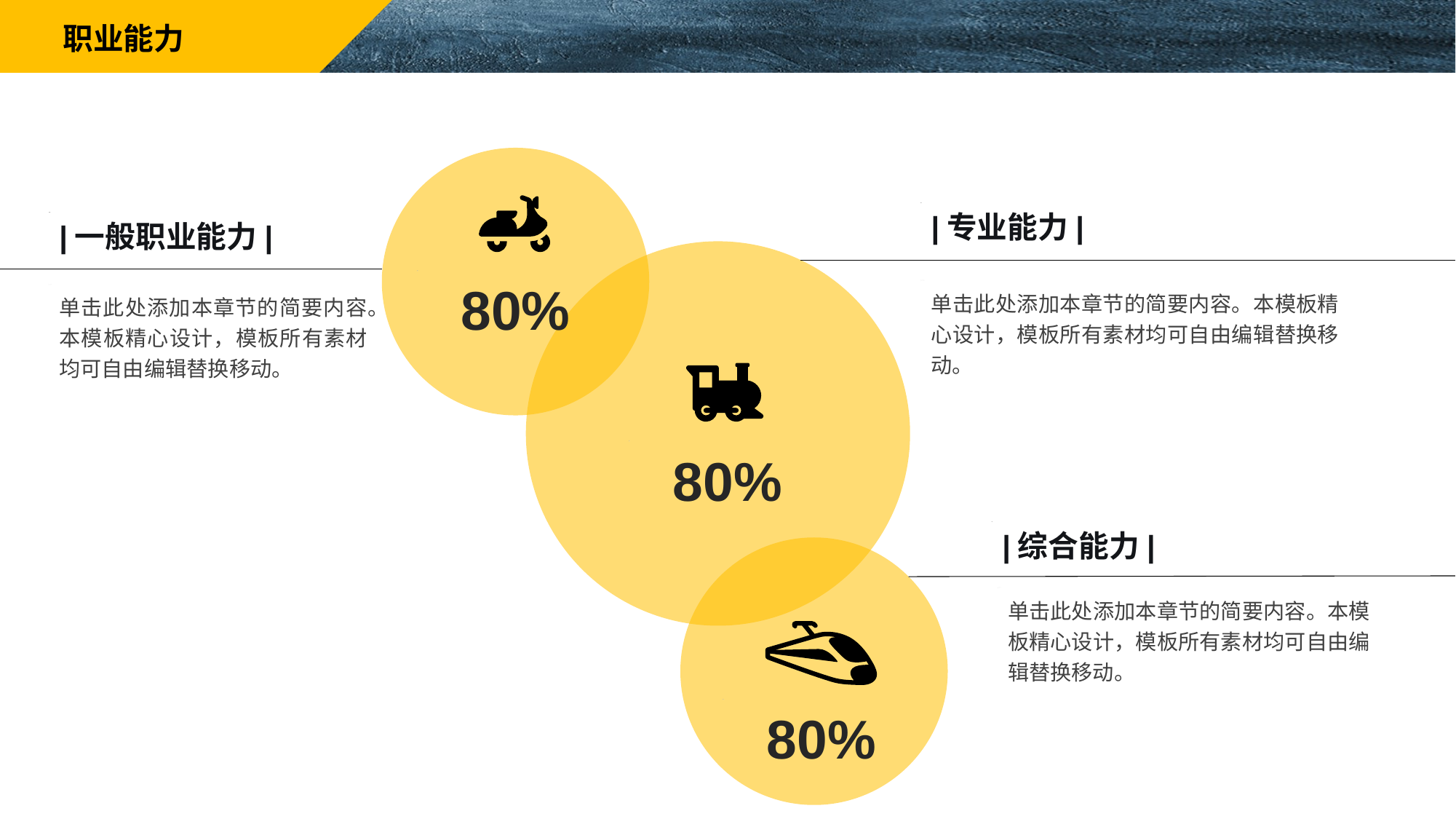

职业能力

|专业能力|
|一般职业能力|

80%
单击此处添加本章节的简要内容。本模板精心设计，模板所有素材均可自由编辑替换移动。
单击此处添加本章节的简要内容。本模板精心设计，模板所有素材均可自由编辑替换移动。

80%
|综合能力|

单击此处添加本章节的简要内容。本模板精心设计，模板所有素材均可自由编辑替换移动。

80%